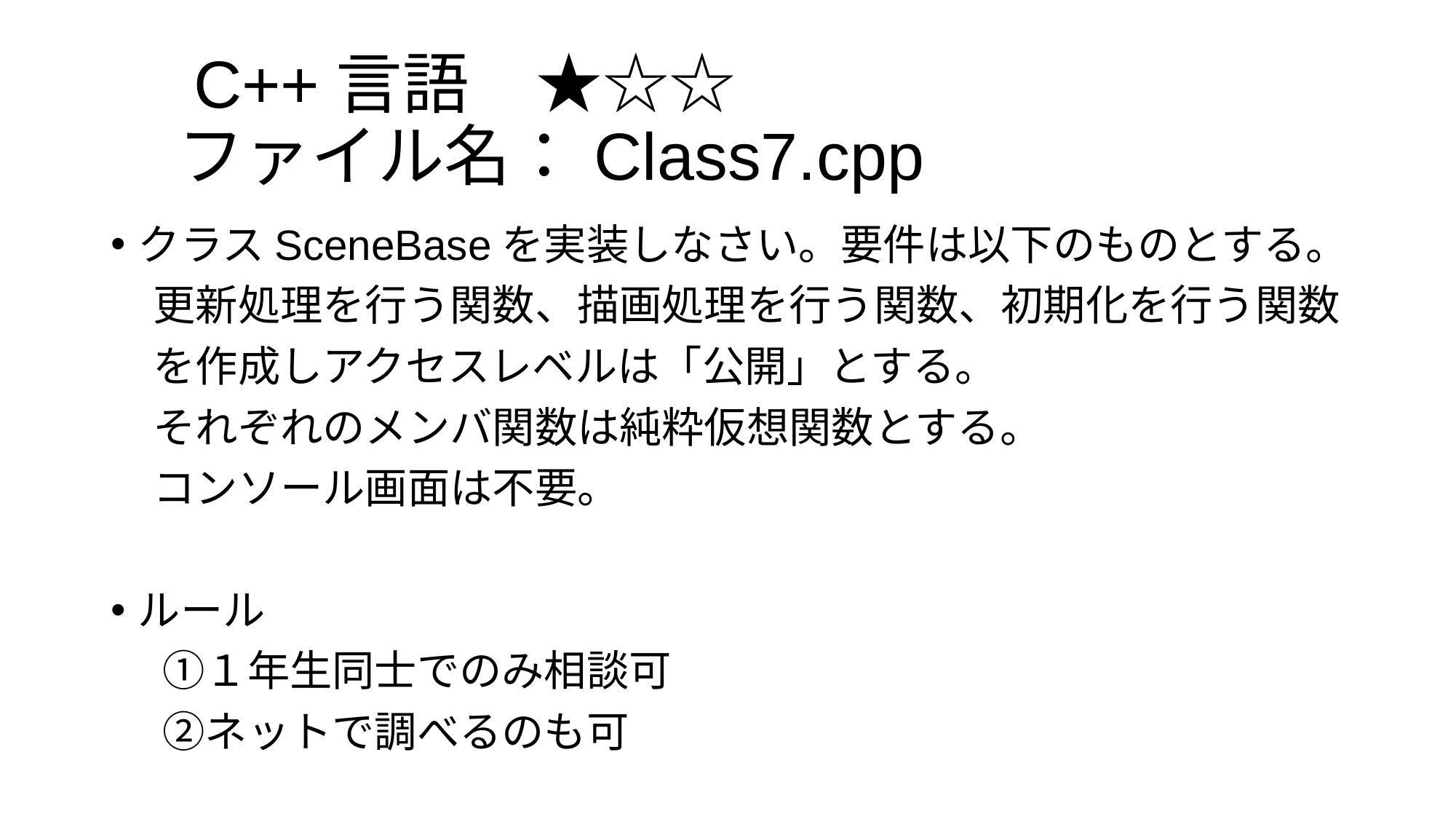

# C++言語　★☆☆ 　ファイル名：Class7.cpp
クラスSceneBaseを実装しなさい。要件は以下のものとする。
　更新処理を行う関数、描画処理を行う関数、初期化を行う関数
　を作成しアクセスレベルは「公開」とする。
　それぞれのメンバ関数は純粋仮想関数とする。
　コンソール画面は不要。

ルール
　 ①１年生同士でのみ相談可
　 ②ネットで調べるのも可